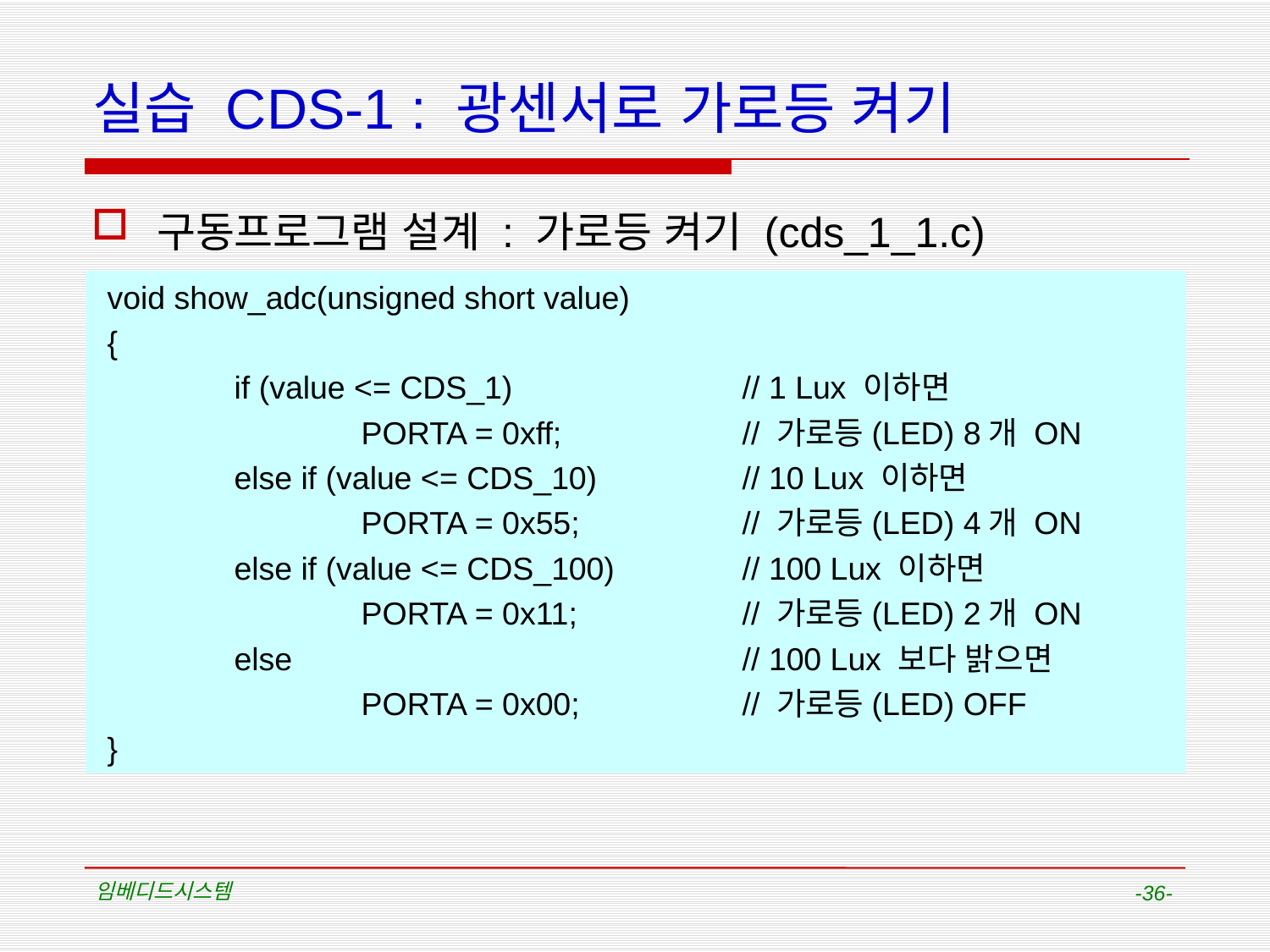

# 실습 CDS-1 : 광센서로 가로등 켜기
구동프로그램 설계 : 가로등 켜기 (cds_1_1.c)

void show_adc(unsigned short value)
{
	if (value <= CDS_1) 		// 1 Lux 이하면
 		PORTA = 0xff; 		// 가로등(LED) 8개 ON
	else if (value <= CDS_10) 		// 10 Lux 이하면
 		PORTA = 0x55; 		// 가로등(LED) 4개 ON
	else if (value <= CDS_100) 	// 100 Lux 이하면
 		PORTA = 0x11; 		// 가로등(LED) 2개 ON
 	else				// 100 Lux 보다 밝으면
 		PORTA = 0x00;		// 가로등(LED) OFF
}
임베디드시스템
-36-